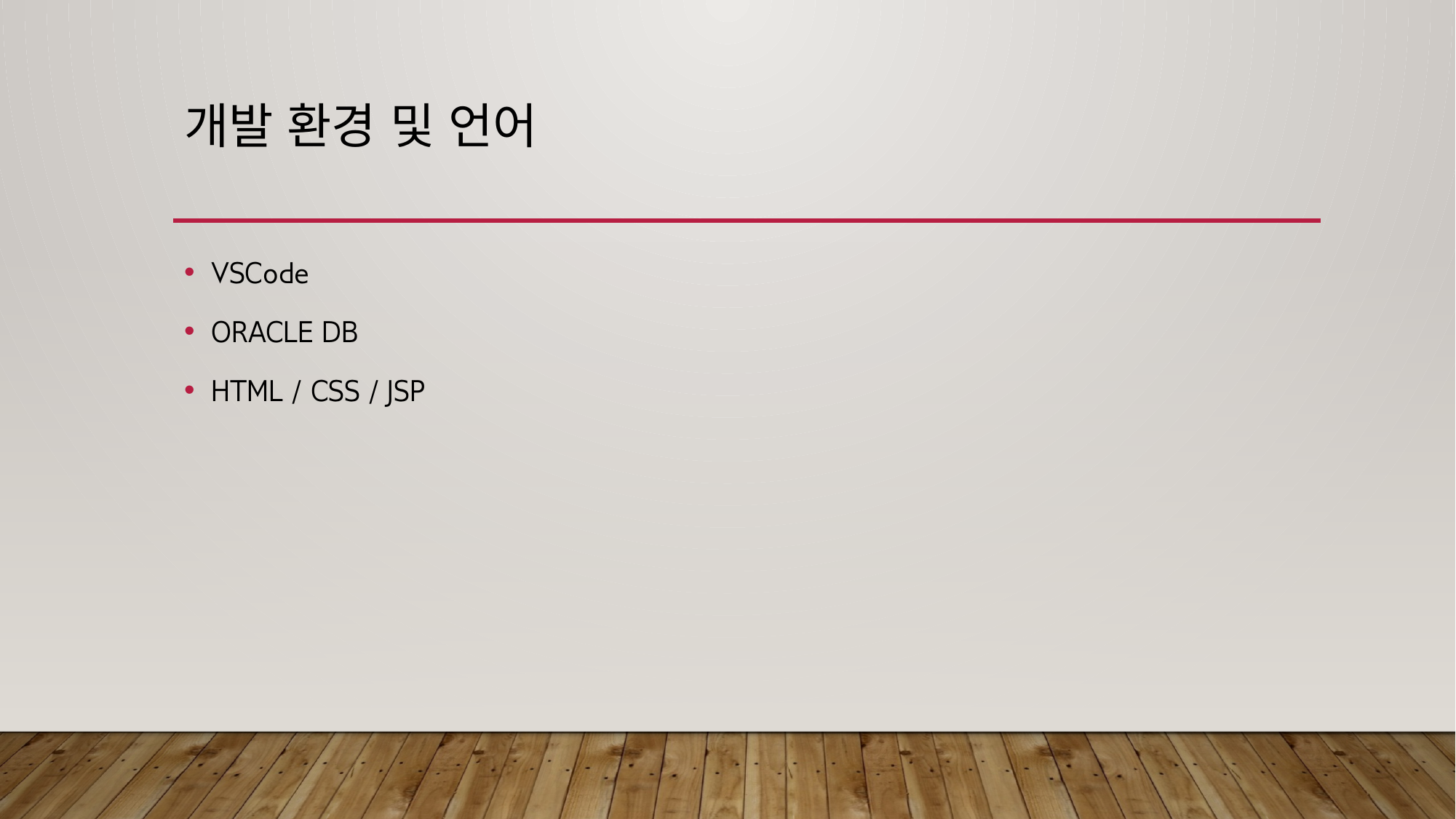

# 개발 환경 및 언어
VSCode
ORACLE DB
HTML / CSS / JSP